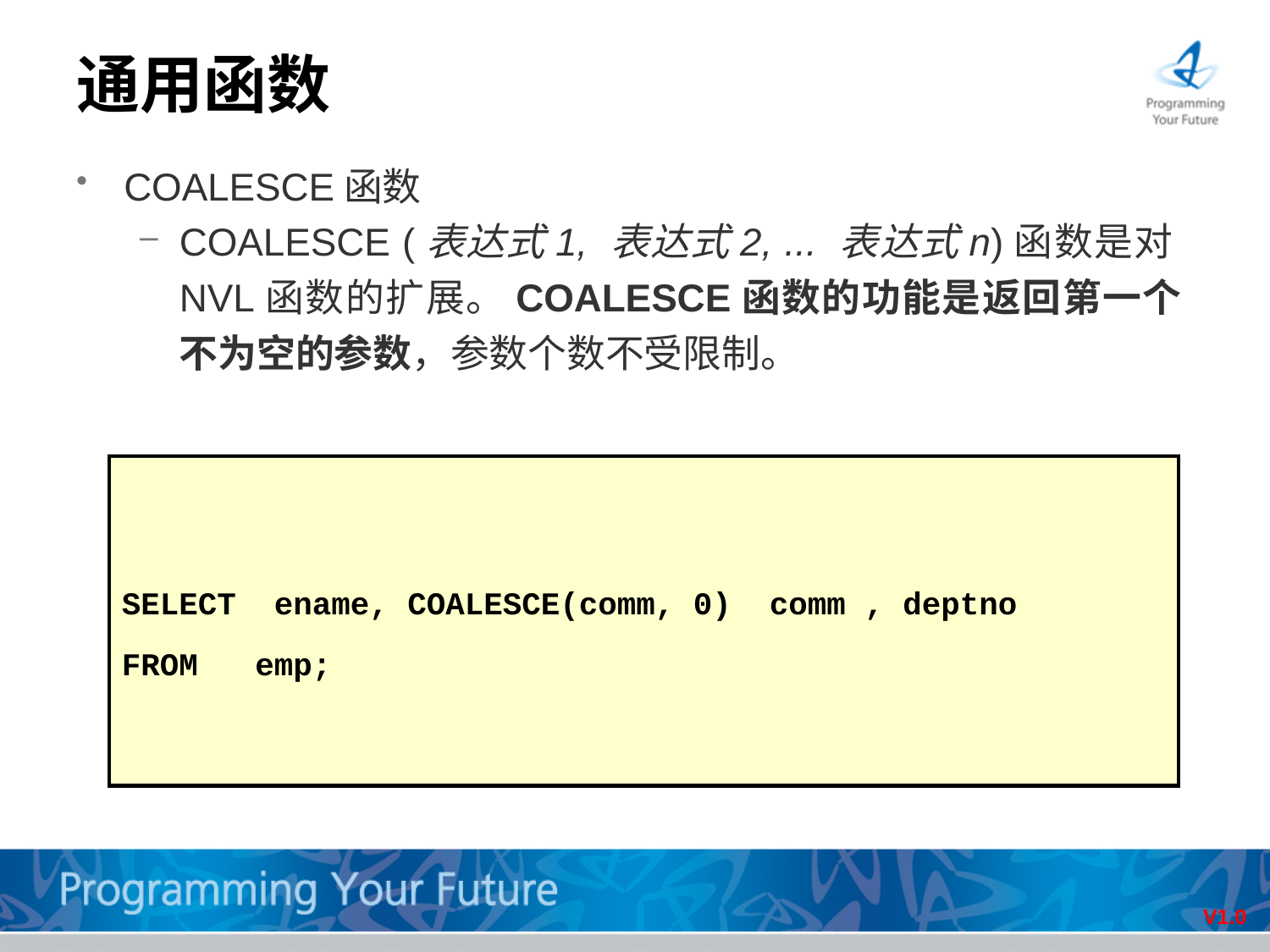

# 通用函数
COALESCE函数
COALESCE (表达式1, 表达式2, ... 表达式n)函数是对NVL函数的扩展。COALESCE函数的功能是返回第一个不为空的参数，参数个数不受限制。
SELECT  ename, COALESCE(comm, 0)  comm , deptno
FROM   emp;